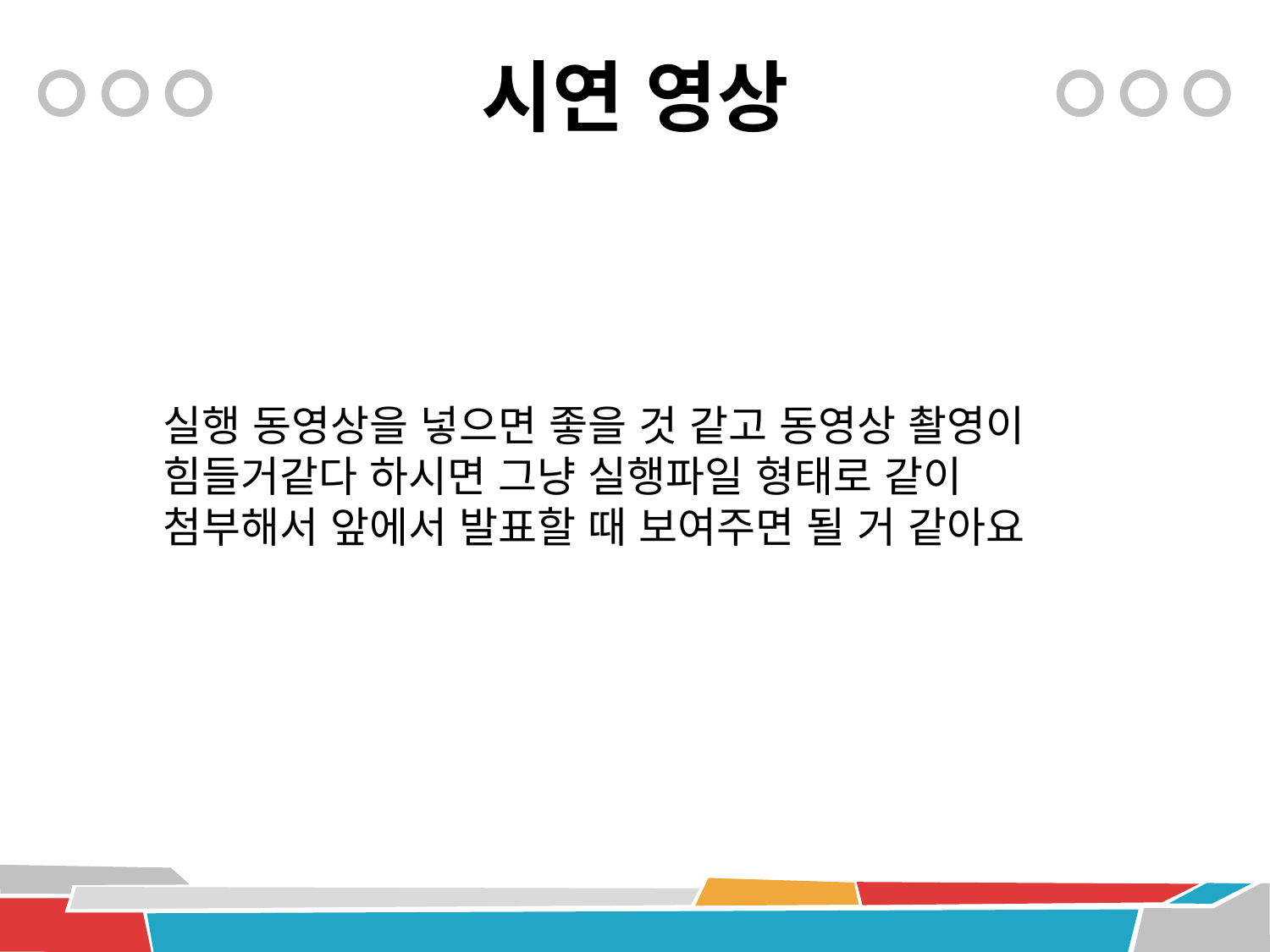

# 시연 영상
실행 동영상을 넣으면 좋을 것 같고 동영상 촬영이 힘들거같다 하시면 그냥 실행파일 형태로 같이 첨부해서 앞에서 발표할 때 보여주면 될 거 같아요